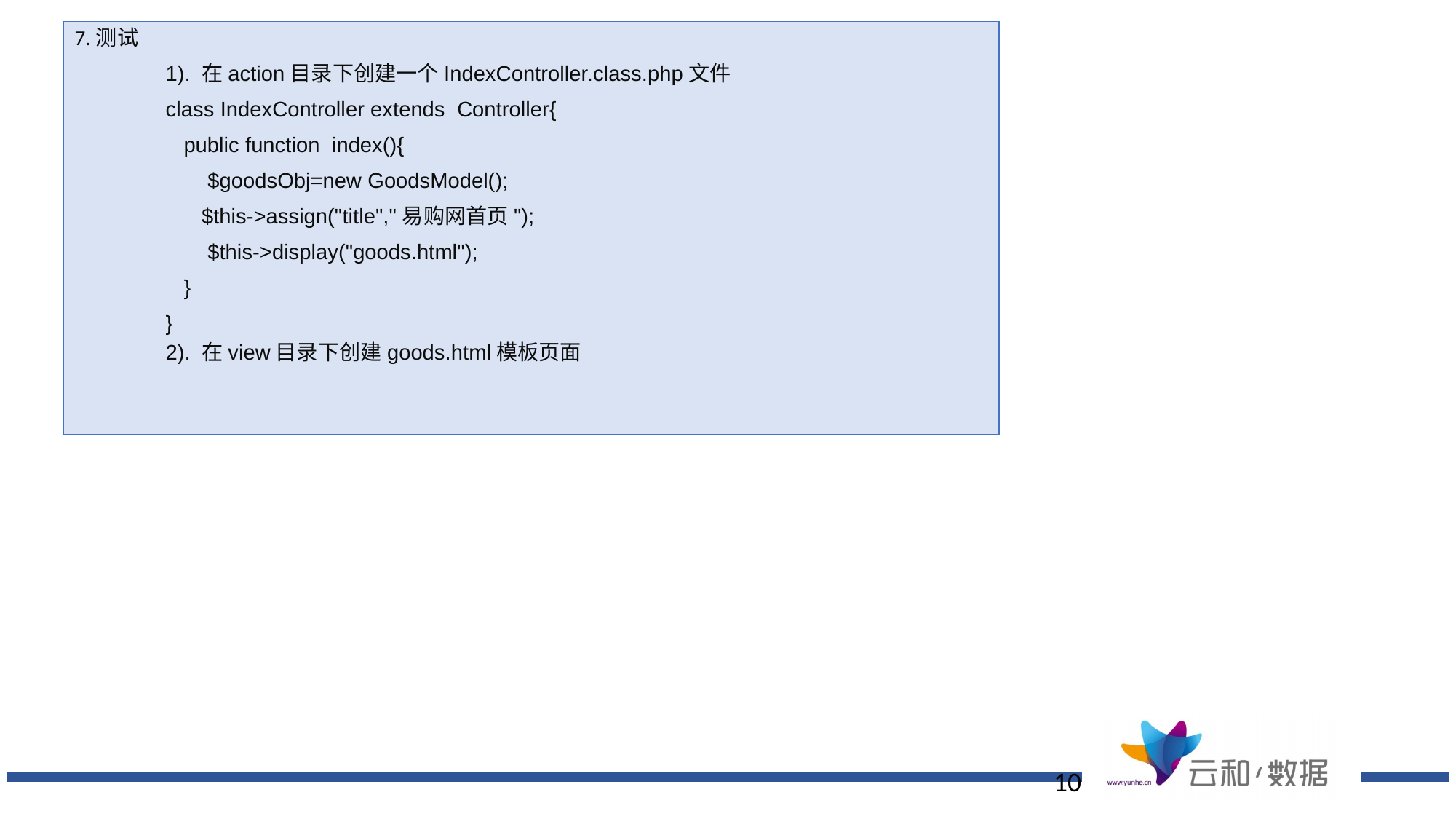

7.测试
1). 在action目录下创建一个IndexController.class.php文件
class IndexController extends  Controller{
   public function  index(){
       $goodsObj=new GoodsModel();
      $this->assign("title","易购网首页");
       $this->display("goods.html");
   }
}
2). 在view目录下创建goods.html模板页面

10